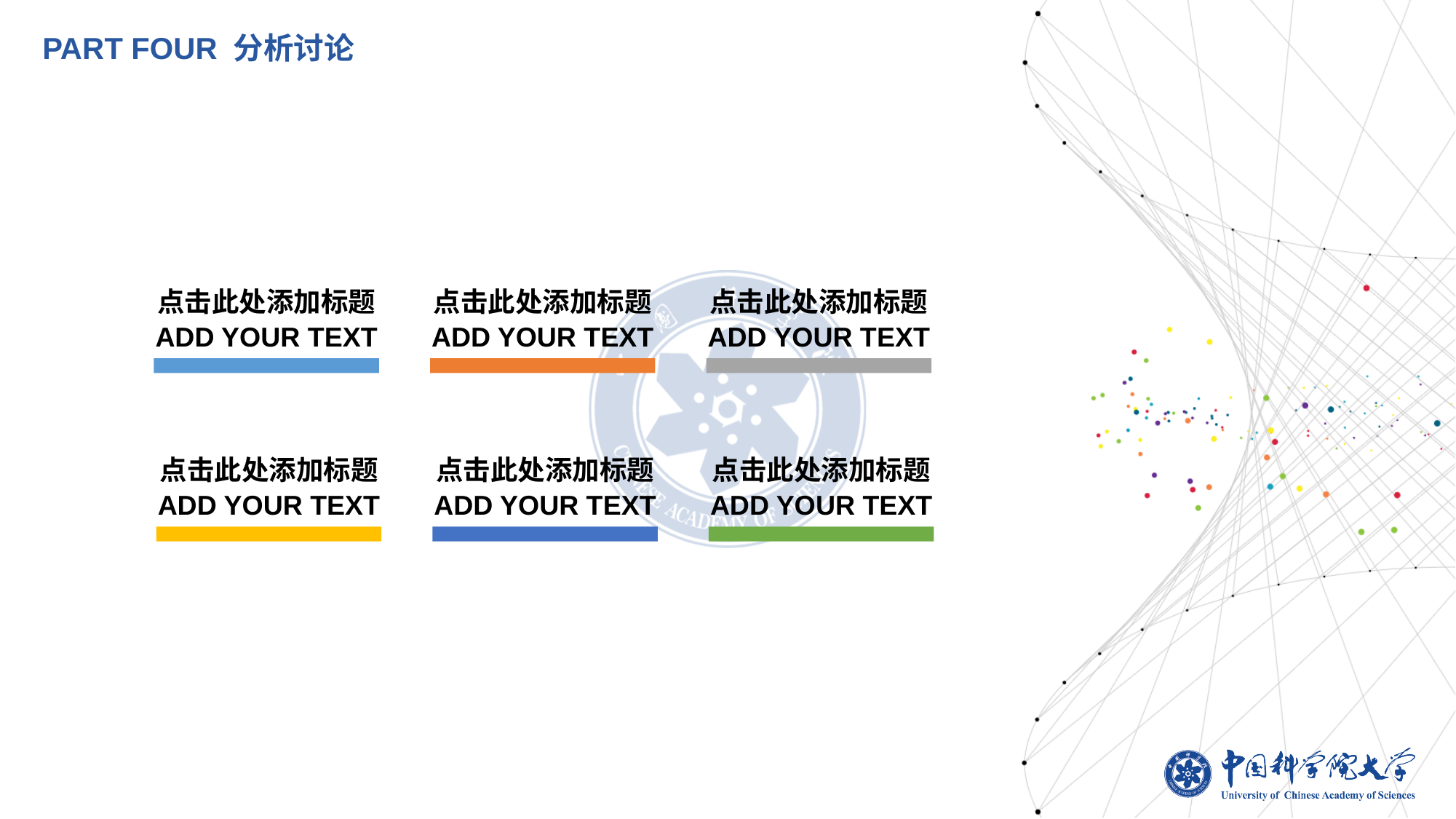

PART FOUR 分析讨论
点击此处添加标题
点击此处添加标题
点击此处添加标题
ADD YOUR TEXT
ADD YOUR TEXT
ADD YOUR TEXT

点击此处添加标题
点击此处添加标题
点击此处添加标题
ADD YOUR TEXT
ADD YOUR TEXT
ADD YOUR TEXT